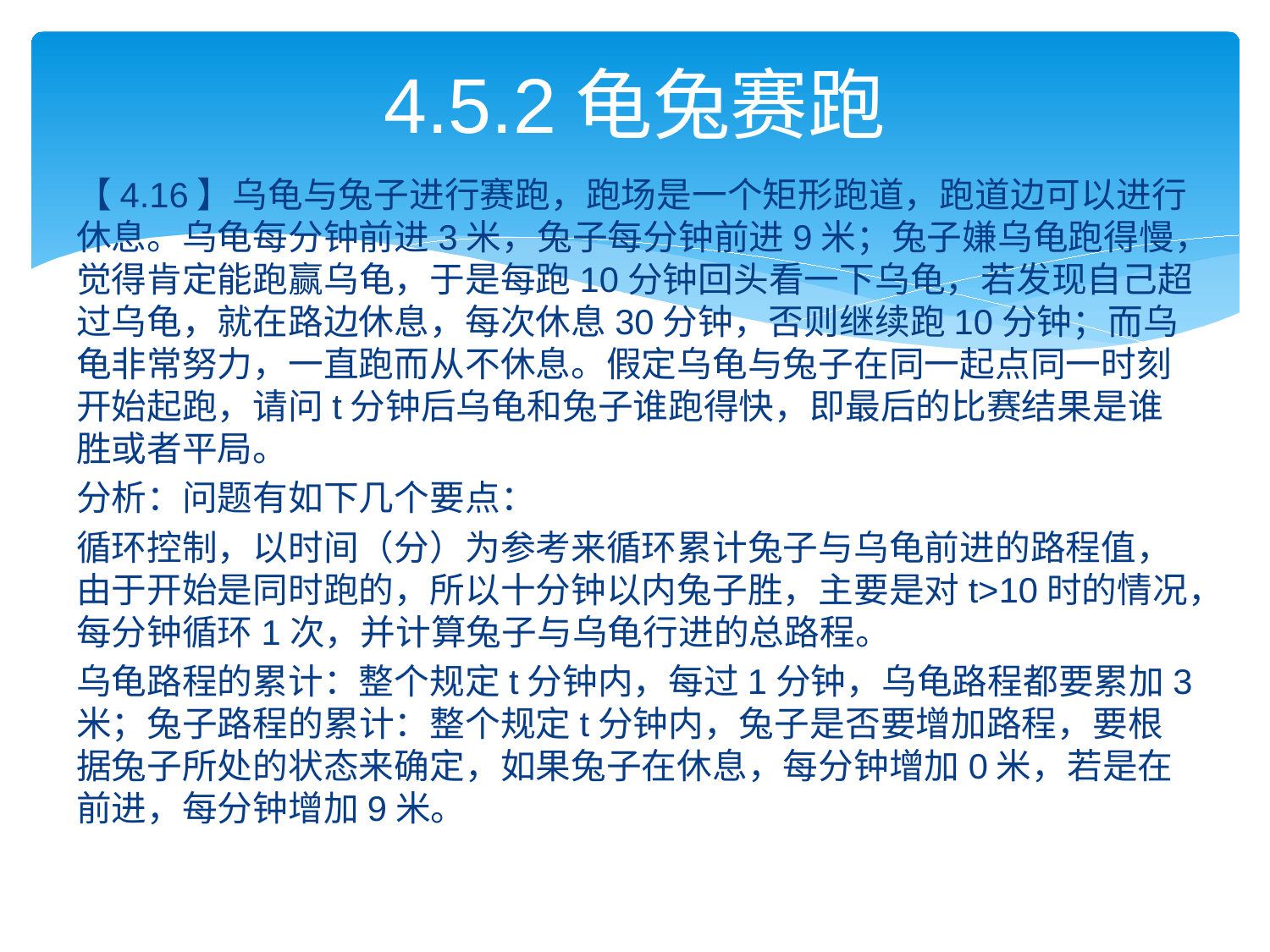

# 4.5.2龟兔赛跑
【4.16】乌龟与兔子进行赛跑，跑场是一个矩形跑道，跑道边可以进行休息。乌龟每分钟前进3米，兔子每分钟前进9米；兔子嫌乌龟跑得慢，觉得肯定能跑赢乌龟，于是每跑10分钟回头看一下乌龟，若发现自己超过乌龟，就在路边休息，每次休息30分钟，否则继续跑10分钟；而乌龟非常努力，一直跑而从不休息。假定乌龟与兔子在同一起点同一时刻开始起跑，请问t分钟后乌龟和兔子谁跑得快，即最后的比赛结果是谁胜或者平局。
分析：问题有如下几个要点：
循环控制，以时间（分）为参考来循环累计兔子与乌龟前进的路程值，由于开始是同时跑的，所以十分钟以内兔子胜，主要是对t>10时的情况，每分钟循环1次，并计算兔子与乌龟行进的总路程。
乌龟路程的累计：整个规定t分钟内，每过1分钟，乌龟路程都要累加3米；兔子路程的累计：整个规定t分钟内，兔子是否要增加路程，要根据兔子所处的状态来确定，如果兔子在休息，每分钟增加0米，若是在前进，每分钟增加9米。